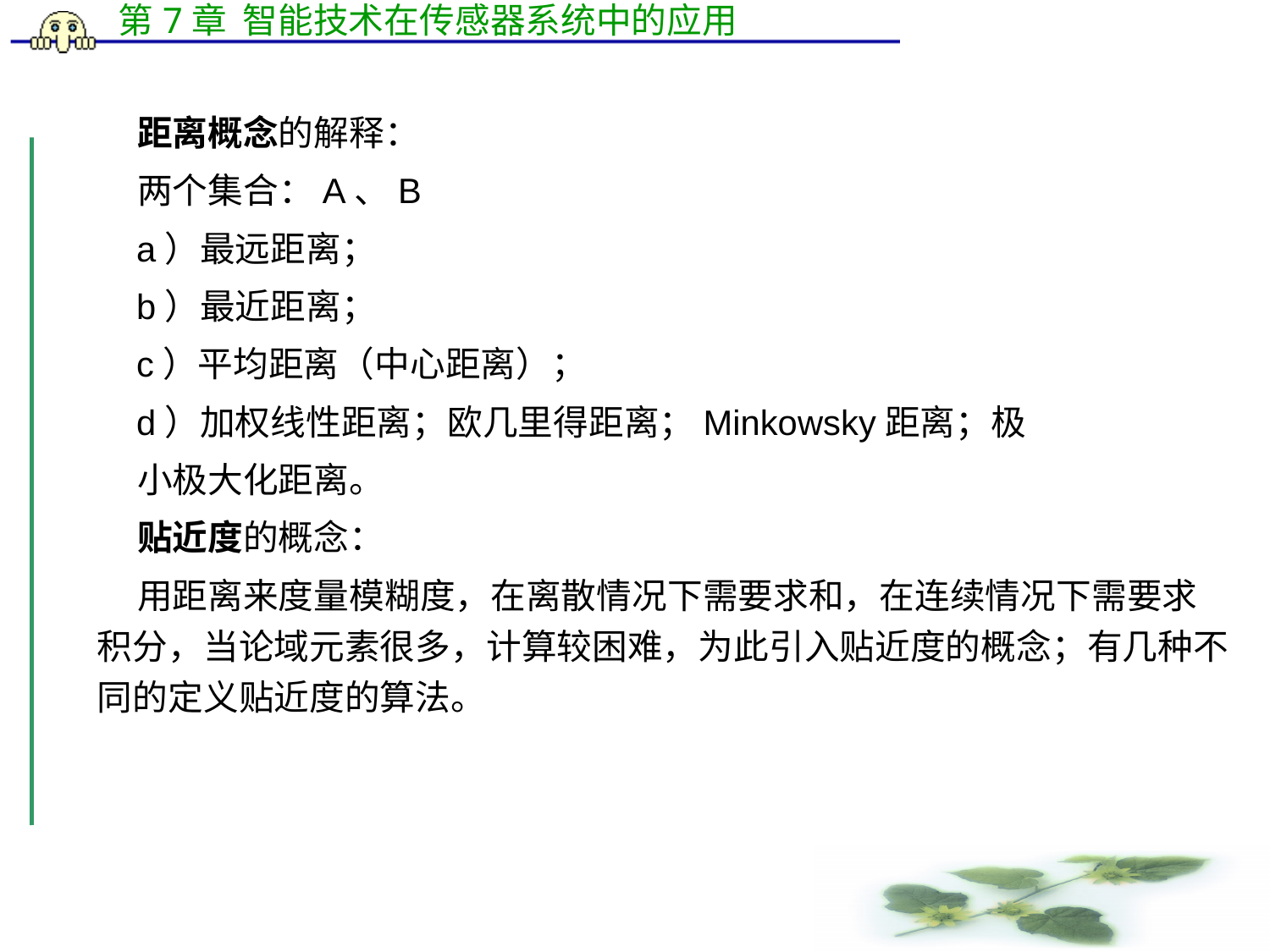

距离概念的解释：
    两个集合：A、B
    a）最远距离；
    b）最近距离；
    c）平均距离（中心距离）；
    d）加权线性距离；欧几里得距离；Minkowsky距离；极
    小极大化距离。
    贴近度的概念：
    用距离来度量模糊度，在离散情况下需要求和，在连续情况下需要求积分，当论域元素很多，计算较困难，为此引入贴近度的概念；有几种不同的定义贴近度的算法。